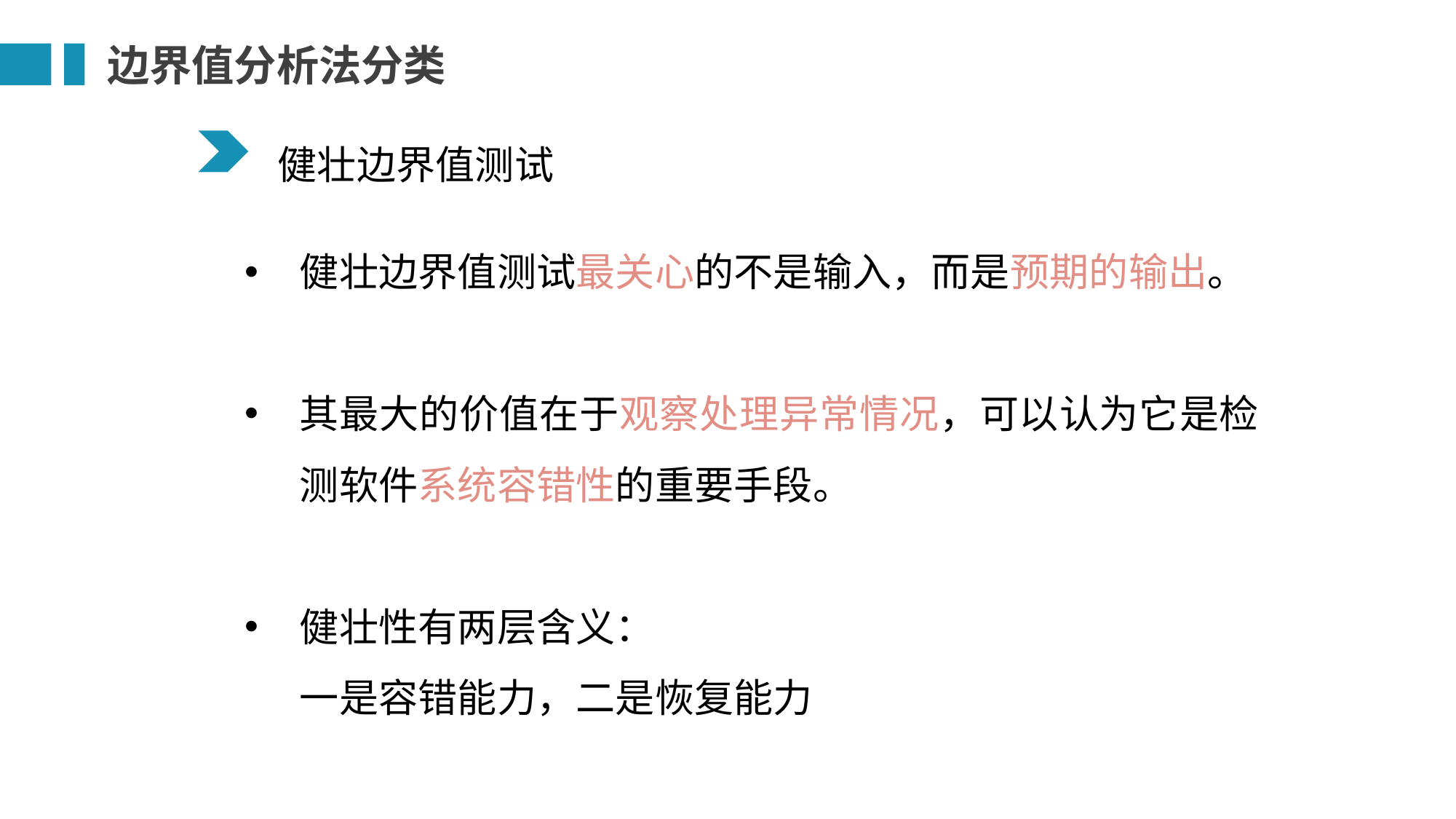

边界值分析法分类

健壮边界值测试

健壮边界值测试最关心的不是输入，而是预期的输出。

其最大的价值在于观察处理异常情况，可以认为它是检测软件系统容错性的重要手段。

健壮性有两层含义：
一是容错能力，二是恢复能力
43